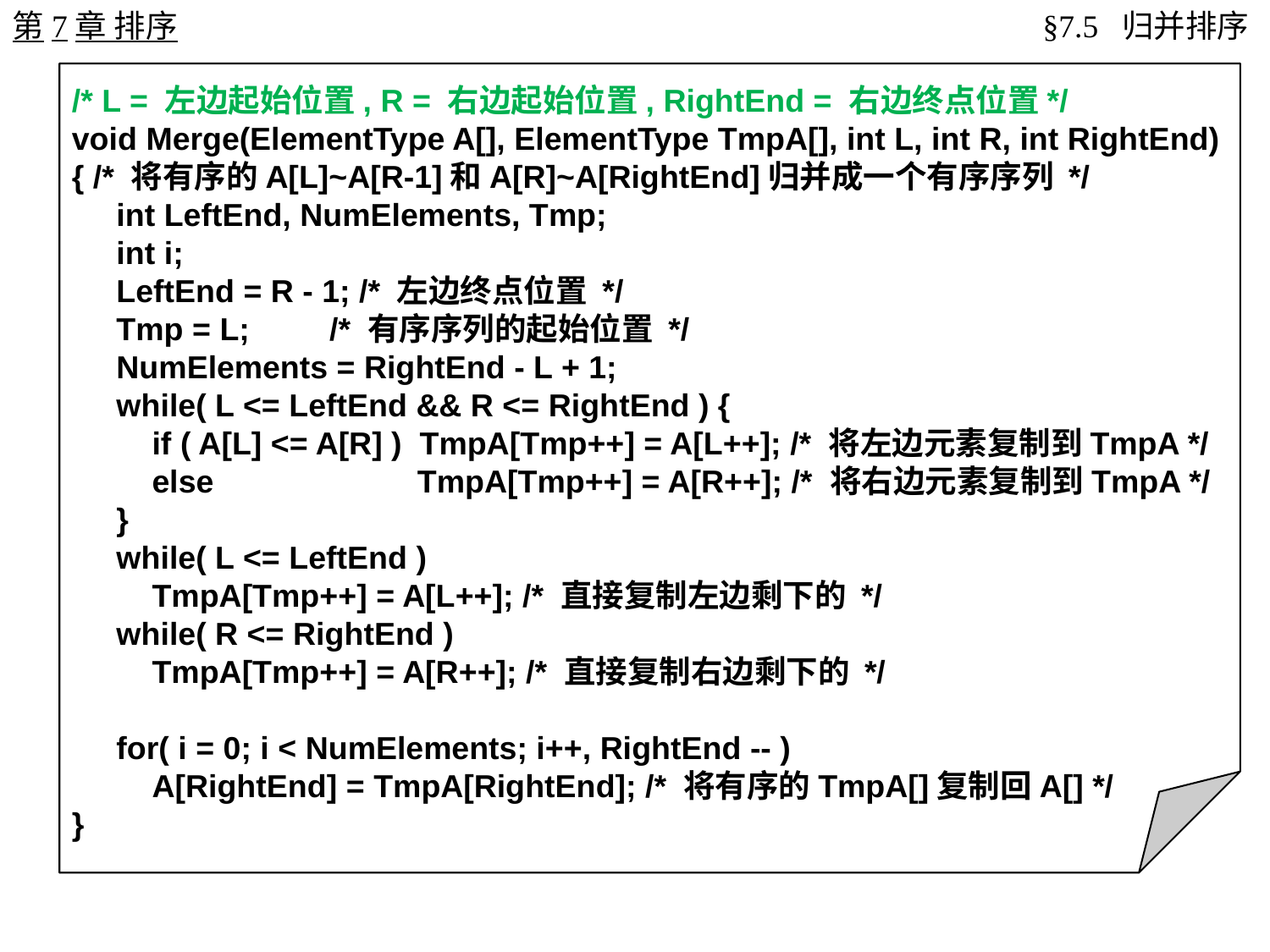

第7章 排序
§7.5  归并排序
/* L = 左边起始位置, R = 右边起始位置, RightEnd = 右边终点位置*/
void Merge(ElementType A[], ElementType TmpA[], int L, int R, int RightEnd)
{ /* 将有序的A[L]~A[R-1]和A[R]~A[RightEnd]归并成一个有序序列 */
     int LeftEnd, NumElements, Tmp;
     int i;
     LeftEnd = R - 1; /* 左边终点位置 */
     Tmp = L;         /* 有序序列的起始位置 */
     NumElements = RightEnd - L + 1;
     while( L <= LeftEnd && R <= RightEnd ) {
         if ( A[L] <= A[R] )  TmpA[Tmp++] = A[L++]; /* 将左边元素复制到TmpA */
         else                       TmpA[Tmp++] = A[R++]; /* 将右边元素复制到TmpA */
     }
     while( L <= LeftEnd )
         TmpA[Tmp++] = A[L++]; /* 直接复制左边剩下的 */
     while( R <= RightEnd )
         TmpA[Tmp++] = A[R++]; /* 直接复制右边剩下的 */

     for( i = 0; i < NumElements; i++, RightEnd -- )
         A[RightEnd] = TmpA[RightEnd]; /* 将有序的TmpA[]复制回A[] */
}